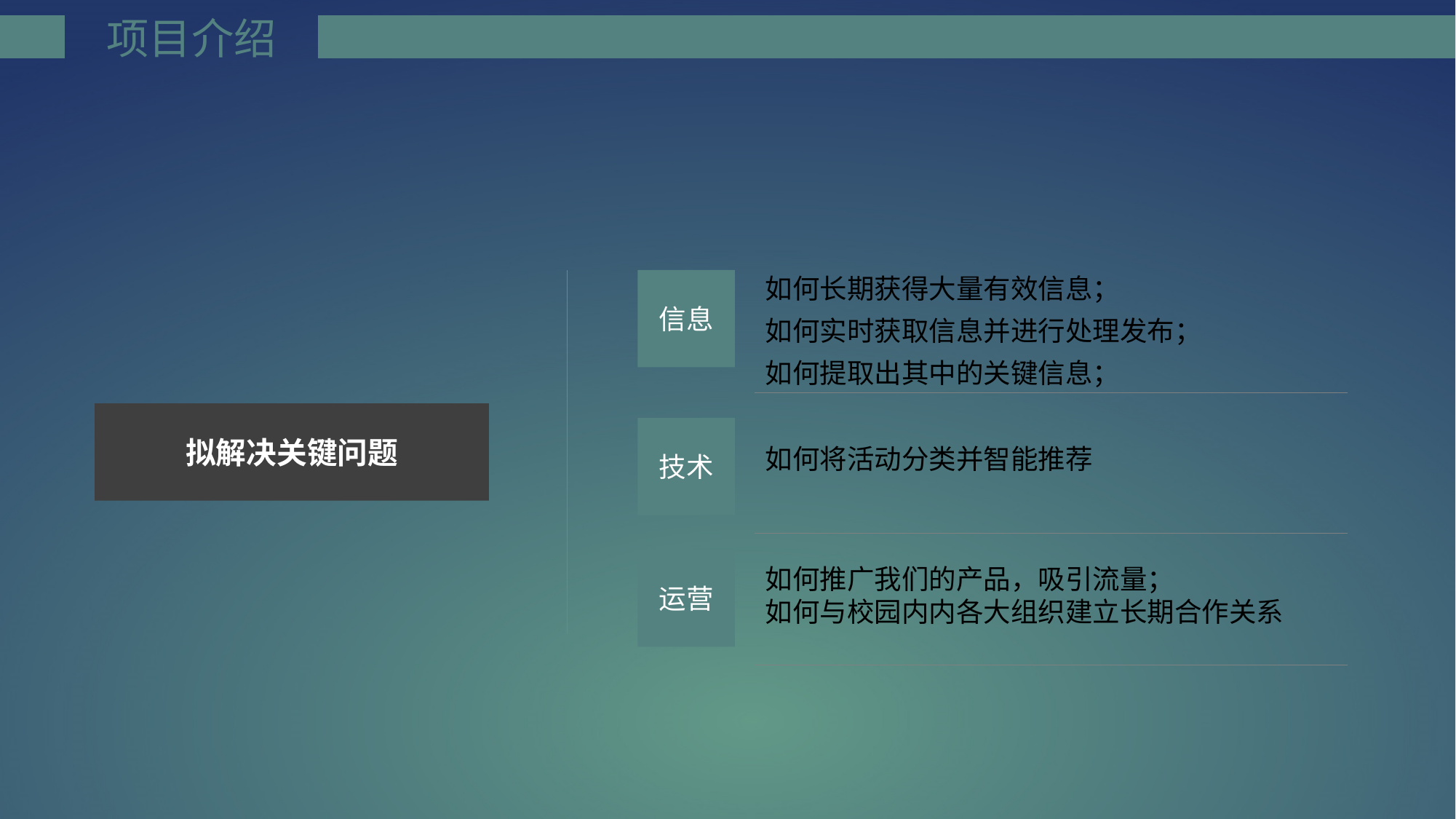

# 项目介绍
如何长期获得大量有效信息；
如何实时获取信息并进行处理发布；
如何提取出其中的关键信息；
信息
拟解决关键问题
技术
如何将活动分类并智能推荐
运营
如何推广我们的产品，吸引流量；
如何与校园内内各大组织建立长期合作关系